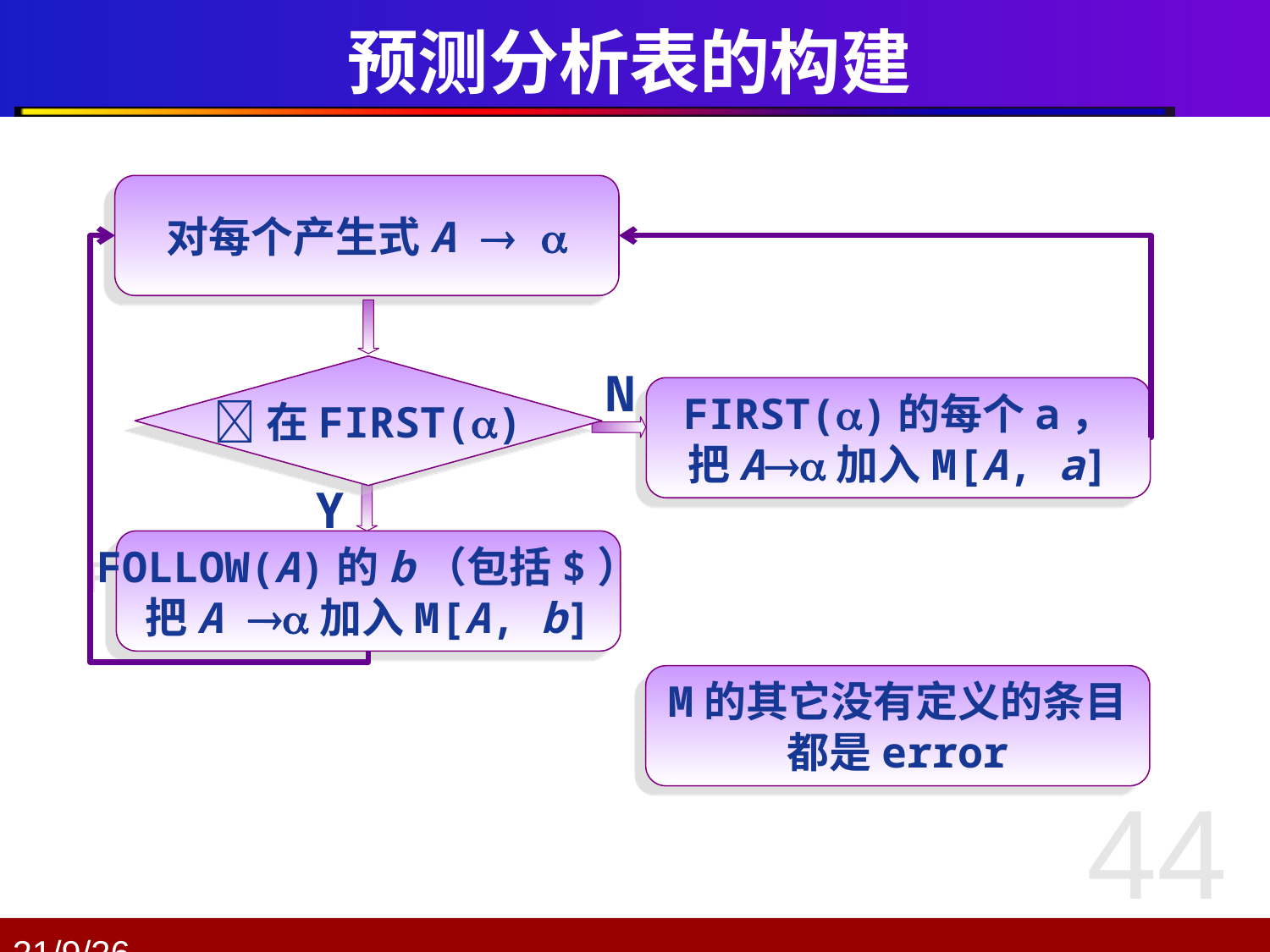

# 预测分析表的构建
对每个产生式A → α

ε在FIRST(α)
N
FIRST(α)的每个a，
把A→α加入M[A, a]

Y

FOLLOW(A)的b（包括$）
把A →α加入M[A, b]
M的其它没有定义的条目
都是error
44
21/9/26